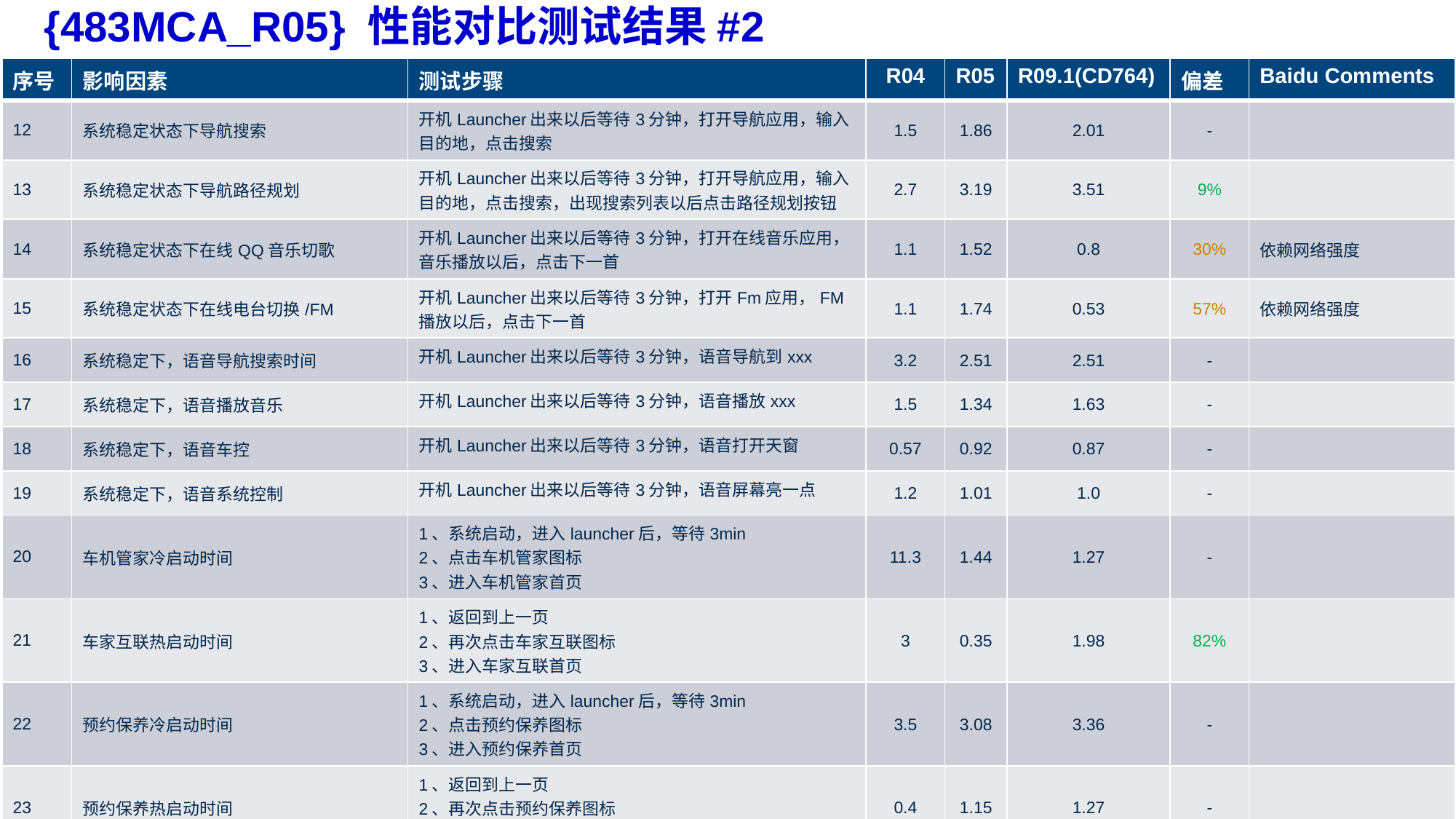

{483MCA_R05} 性能对比测试结果#2
| 序号 | 影响因素 | 测试步骤 | R04 | R05 | R09.1(CD764) | 偏差 | Baidu Comments |
| --- | --- | --- | --- | --- | --- | --- | --- |
| 12 | 系统稳定状态下导航搜索 | 开机Launcher出来以后等待3分钟，打开导航应用，输入目的地，点击搜索 | 1.5 | 1.86 | 2.01 | - |  |
| 13 | 系统稳定状态下导航路径规划 | 开机Launcher出来以后等待3分钟，打开导航应用，输入目的地，点击搜索，出现搜索列表以后点击路径规划按钮 | 2.7 | 3.19 | 3.51 | 9% |  |
| 14 | 系统稳定状态下在线QQ音乐切歌 | 开机Launcher出来以后等待3分钟，打开在线音乐应用，音乐播放以后，点击下一首 | 1.1 | 1.52 | 0.8 | 30% | 依赖网络强度 |
| 15 | 系统稳定状态下在线电台切换/FM | 开机Launcher出来以后等待3分钟，打开Fm应用，FM播放以后，点击下一首 | 1.1 | 1.74 | 0.53 | 57% | 依赖网络强度 |
| 16 | 系统稳定下，语音导航搜索时间 | 开机Launcher出来以后等待3分钟，语音导航到xxx | 3.2 | 2.51 | 2.51 | - |  |
| 17 | 系统稳定下，语音播放音乐 | 开机Launcher出来以后等待3分钟，语音播放xxx | 1.5 | 1.34 | 1.63 | - |  |
| 18 | 系统稳定下，语音车控 | 开机Launcher出来以后等待3分钟，语音打开天窗 | 0.57 | 0.92 | 0.87 | - |  |
| 19 | 系统稳定下，语音系统控制 | 开机Launcher出来以后等待3分钟，语音屏幕亮一点 | 1.2 | 1.01 | 1.0 | - |  |
| 20 | 车机管家冷启动时间 | 1、系统启动，进入launcher后，等待3min 2、点击车机管家图标 3、进入车机管家首页 | 11.3 | 1.44 | 1.27 | - |  |
| 21 | 车家互联热启动时间 | 1、返回到上一页 2、再次点击车家互联图标 3、进入车家互联首页 | 3 | 0.35 | 1.98 | 82% |  |
| 22 | 预约保养冷启动时间 | 1、系统启动，进入launcher后，等待3min 2、点击预约保养图标 3、进入预约保养首页 | 3.5 | 3.08 | 3.36 | - |  |
| 23 | 预约保养热启动时间 | 1、返回到上一页 2、再次点击预约保养图标 3、进入预约保养首页 | 0.4 | 1.15 | 1.27 | - |  |